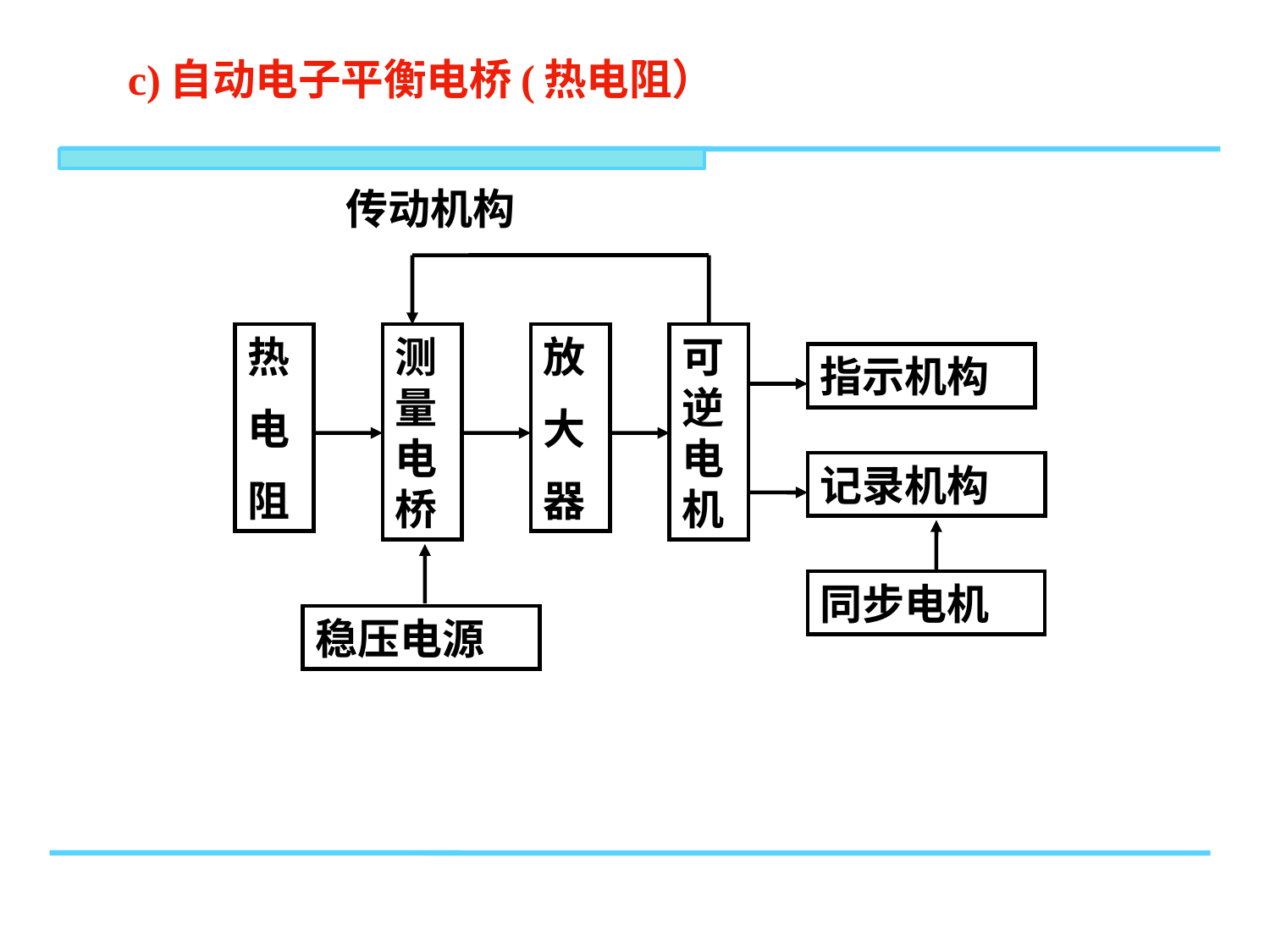

# c)自动电子平衡电桥(热电阻）
传动机构

热
电
阻
测量电桥
放
大
器
可逆电机
指示机构

记录机构

同步电机
稳压电源